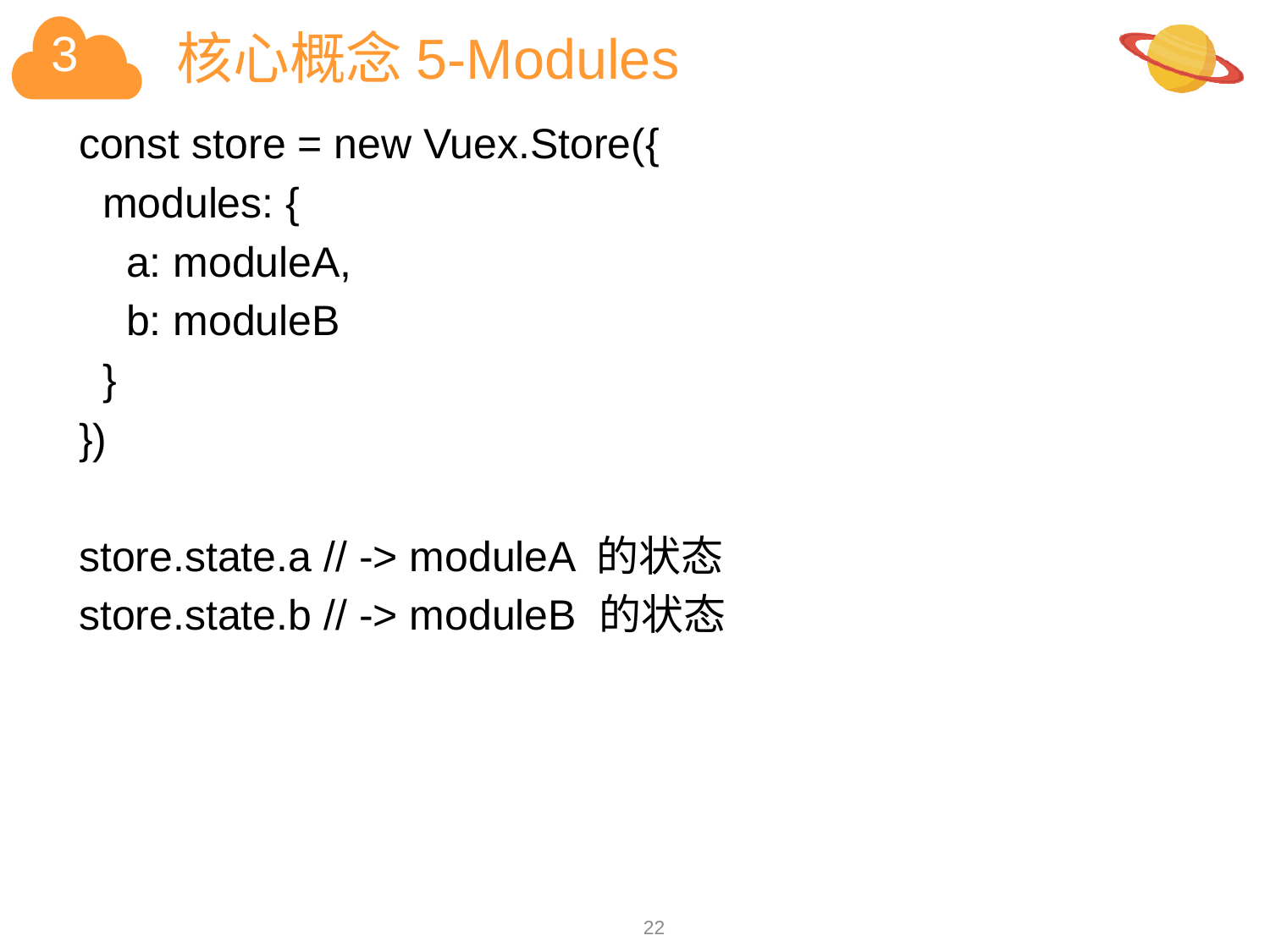

# 核心概念5-Modules
const store = new Vuex.Store({
  modules: {
    a: moduleA,
    b: moduleB
  }
})

store.state.a // -> moduleA 的状态
store.state.b // -> moduleB 的状态
22